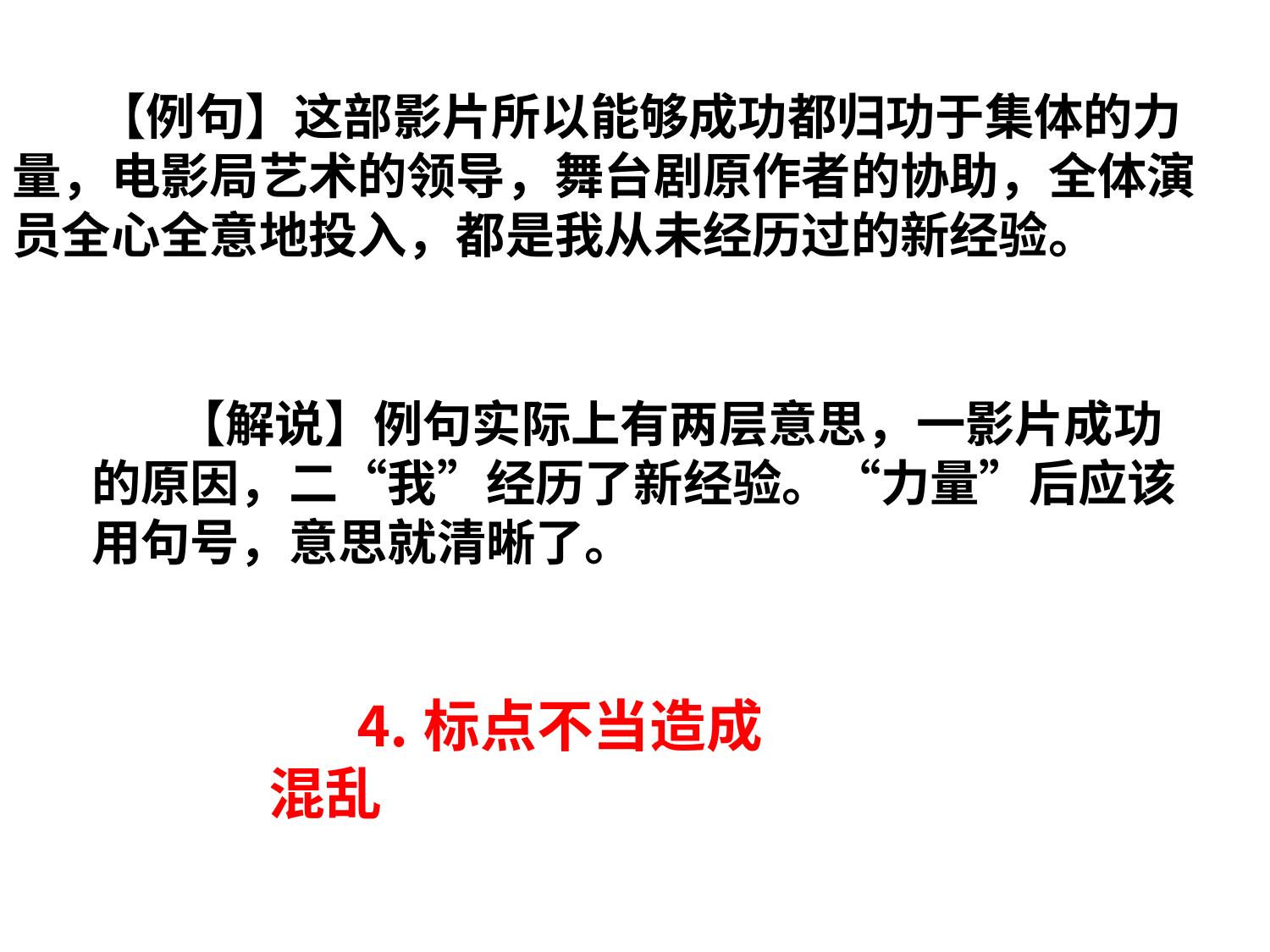

【例句】这部影片所以能够成功都归功于集体的力量，电影局艺术的领导，舞台剧原作者的协助，全体演员全心全意地投入，都是我从未经历过的新经验。
【解说】例句实际上有两层意思，一影片成功的原因，二“我”经历了新经验。“力量”后应该用句号，意思就清晰了。
⒋标点不当造成混乱